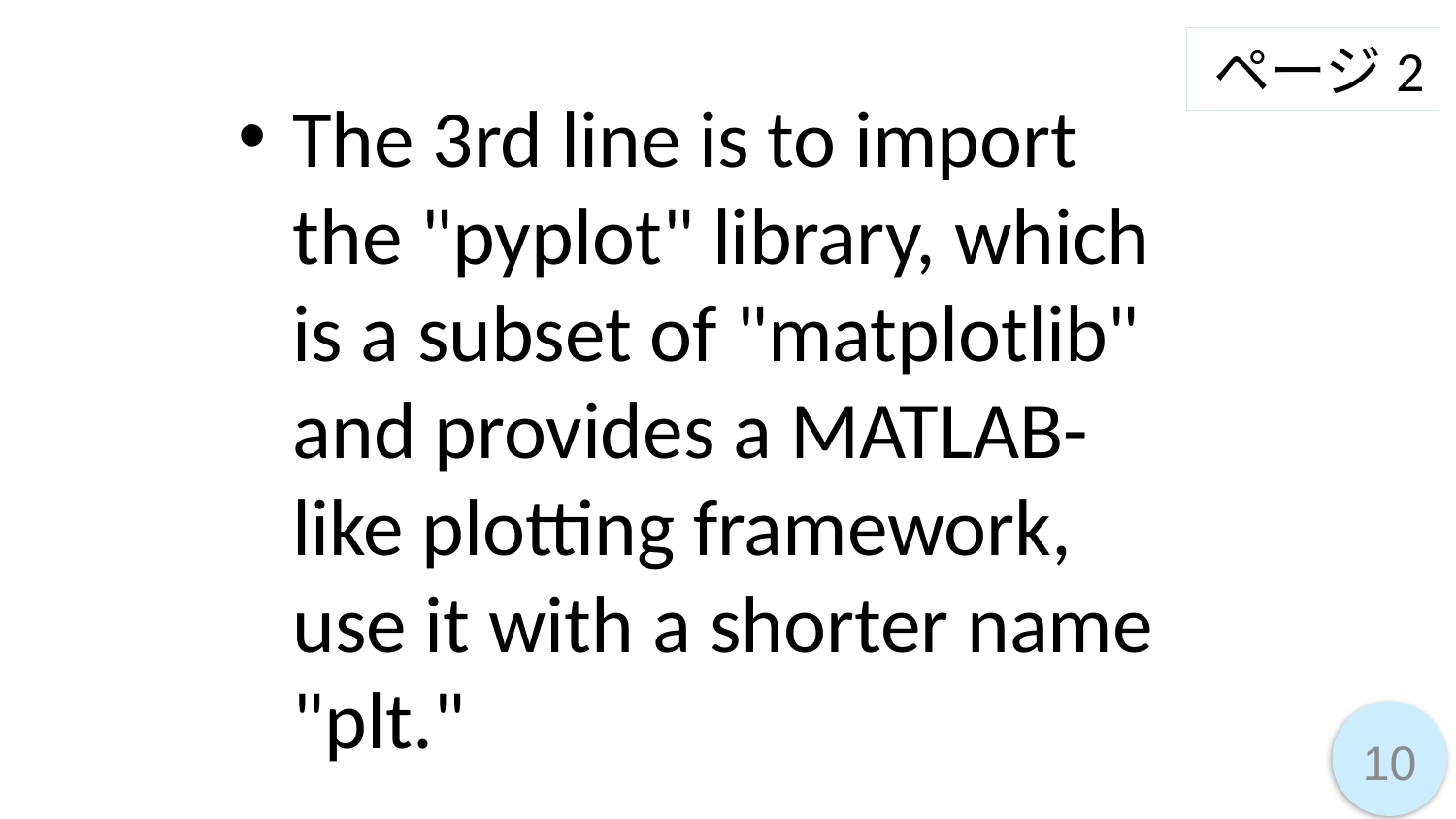

ページ2
The 3rd line is to import the "pyplot" library, which is a subset of "matplotlib" and provides a MATLAB-like plotting framework, use it with a shorter name "plt."
10